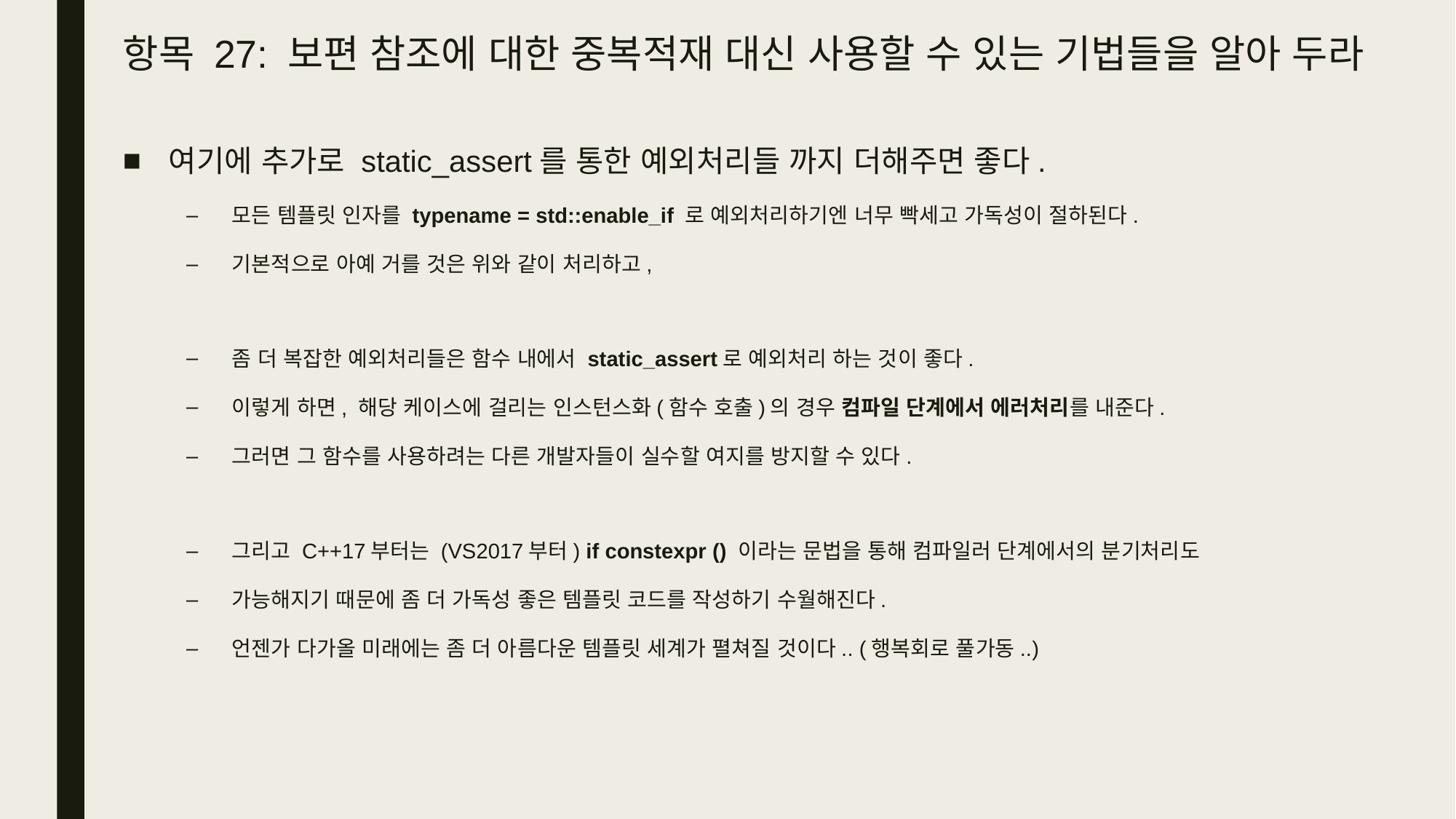

# 항목 27: 보편 참조에 대한 중복적재 대신 사용할 수 있는 기법들을 알아 두라
여기에 추가로 static_assert를 통한 예외처리들 까지 더해주면 좋다.
모든 템플릿 인자를 typename = std::enable_if 로 예외처리하기엔 너무 빡세고 가독성이 절하된다.
기본적으로 아예 거를 것은 위와 같이 처리하고,

좀 더 복잡한 예외처리들은 함수 내에서 static_assert로 예외처리 하는 것이 좋다.
이렇게 하면, 해당 케이스에 걸리는 인스턴스화(함수 호출)의 경우 컴파일 단계에서 에러처리를 내준다.
그러면 그 함수를 사용하려는 다른 개발자들이 실수할 여지를 방지할 수 있다.

그리고 C++17부터는 (VS2017부터) if constexpr () 이라는 문법을 통해 컴파일러 단계에서의 분기처리도
가능해지기 때문에 좀 더 가독성 좋은 템플릿 코드를 작성하기 수월해진다.
언젠가 다가올 미래에는 좀 더 아름다운 템플릿 세계가 펼쳐질 것이다.. (행복회로 풀가동..)